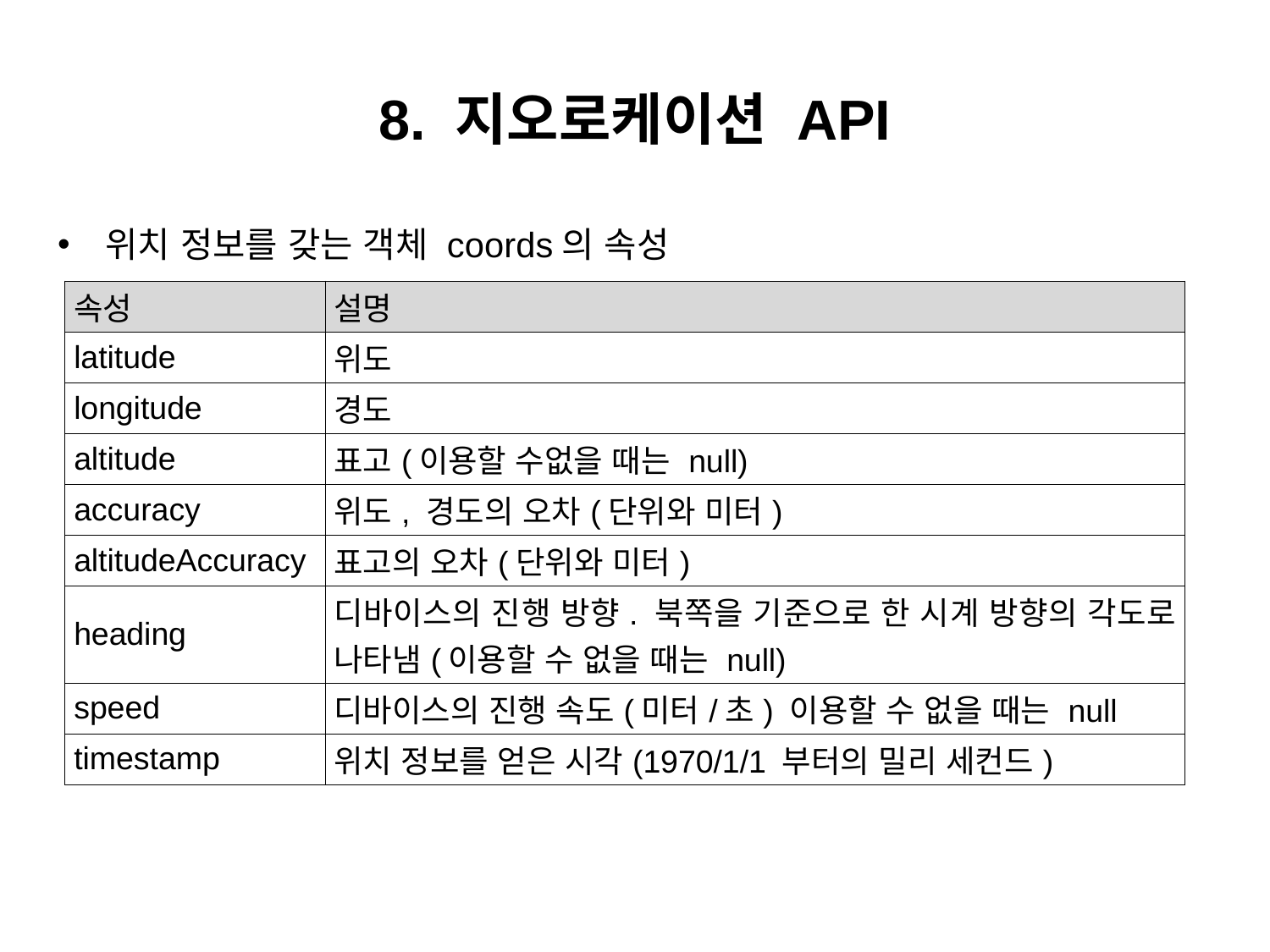

# 8. 지오로케이션 API
위치 정보를 갖는 객체 coords의 속성

| 속성 | 설명 |
| --- | --- |
| latitude | 위도 |
| longitude | 경도 |
| altitude | 표고(이용할 수없을 때는 null) |
| accuracy | 위도, 경도의 오차(단위와 미터) |
| altitudeAccuracy | 표고의 오차(단위와 미터) |
| heading | 디바이스의 진행 방향. 북쪽을 기준으로 한 시계 방향의 각도로 나타냄(이용할 수 없을 때는 null) |
| speed | 디바이스의 진행 속도(미터/초) 이용할 수 없을 때는 null |
| timestamp | 위치 정보를 얻은 시각(1970/1/1 부터의 밀리 세컨드) |